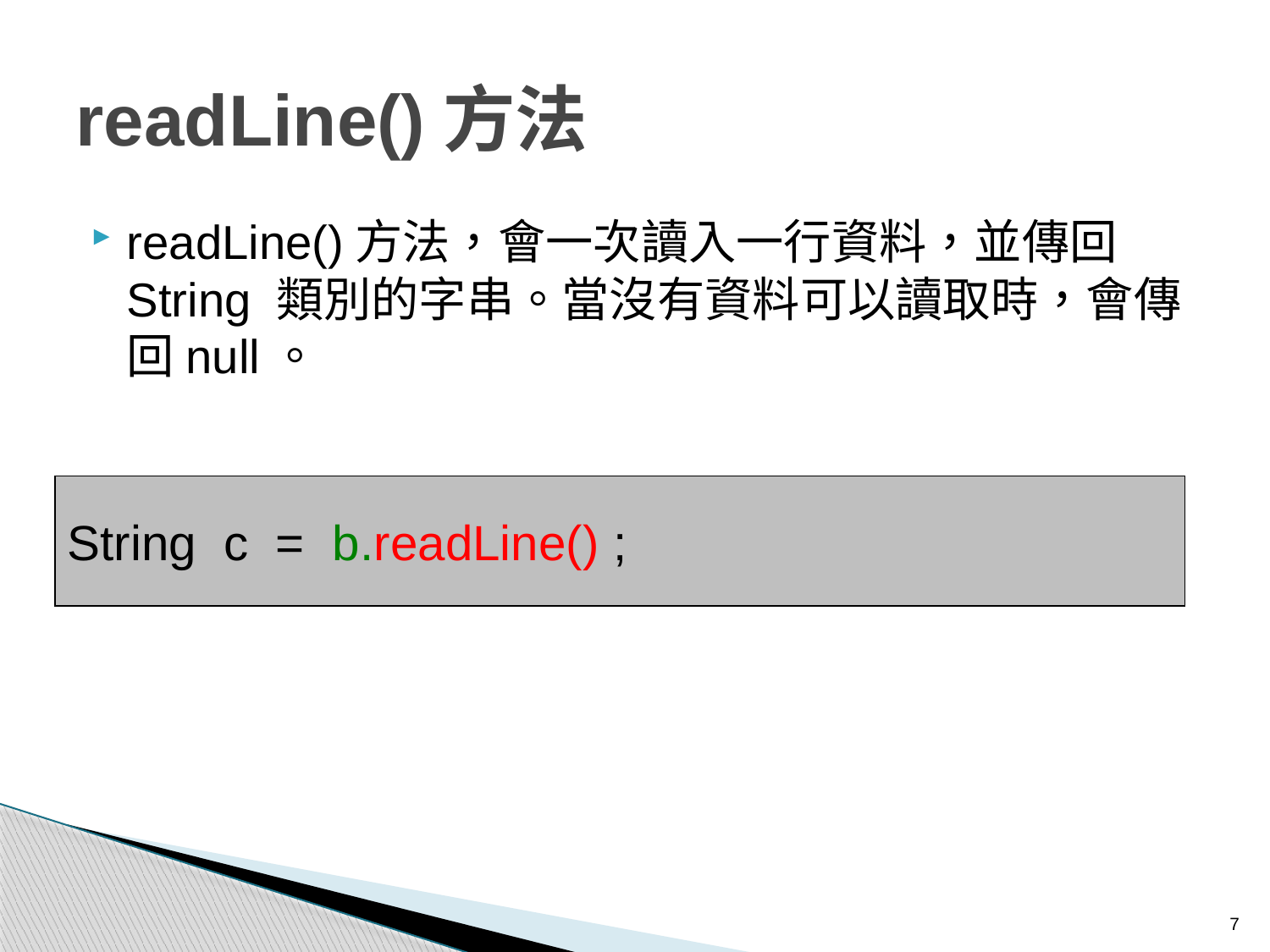

# readLine()方法
readLine()方法，會一次讀入一行資料，並傳回String 類別的字串。當沒有資料可以讀取時，會傳回null。
String  c  =  b.readLine() ;
7